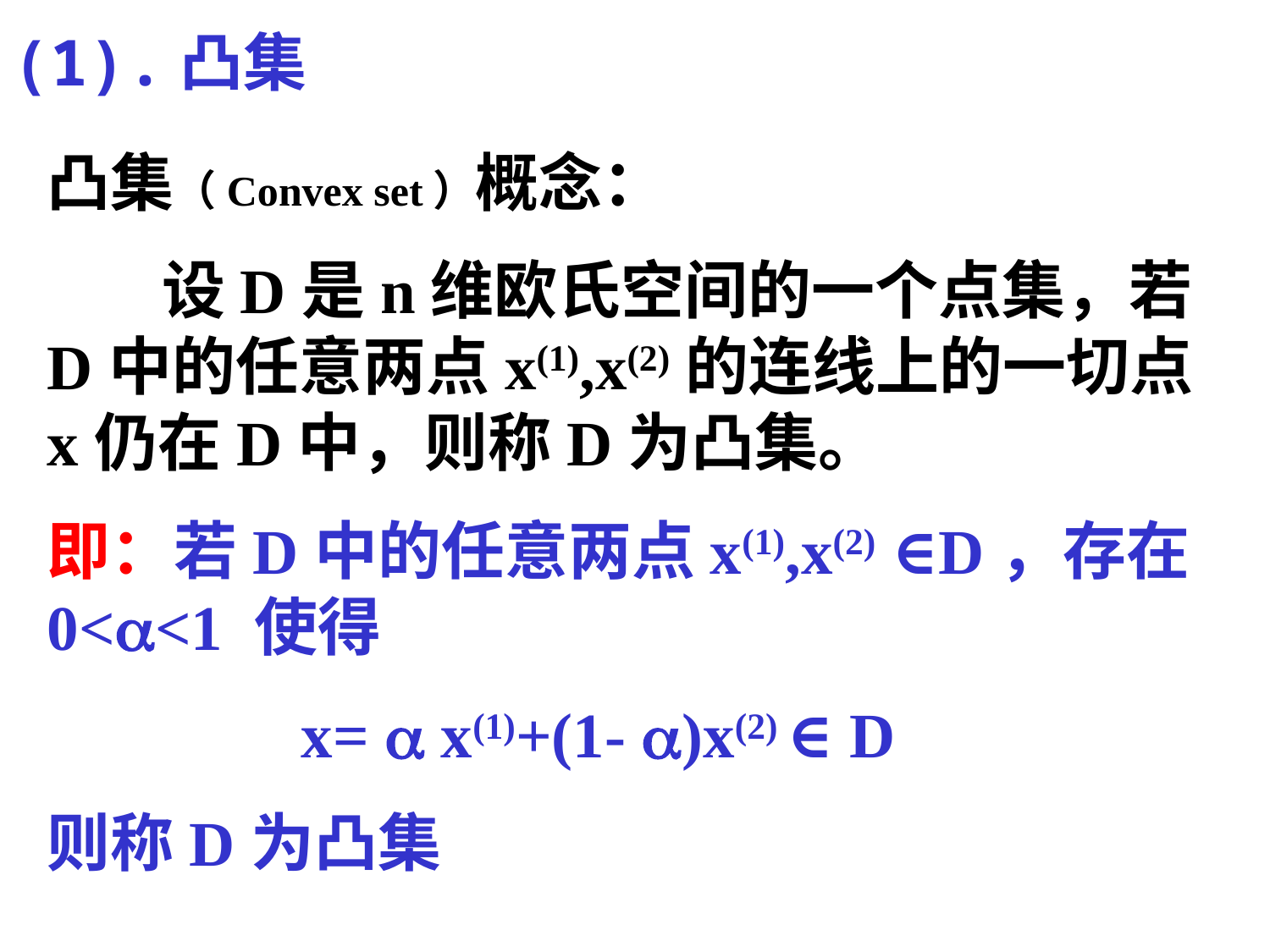

(1).凸集
凸集（Convex set）概念：
       设D是n维欧氏空间的一个点集，若D中的任意两点x(1),x(2)的连线上的一切点x仍在D中，则称D为凸集。
即：若D中的任意两点x(1),x(2) ∈D，存在0<α<1 使得
                x= α x(1)+(1- α)x(2) ∈ D
则称D为凸集